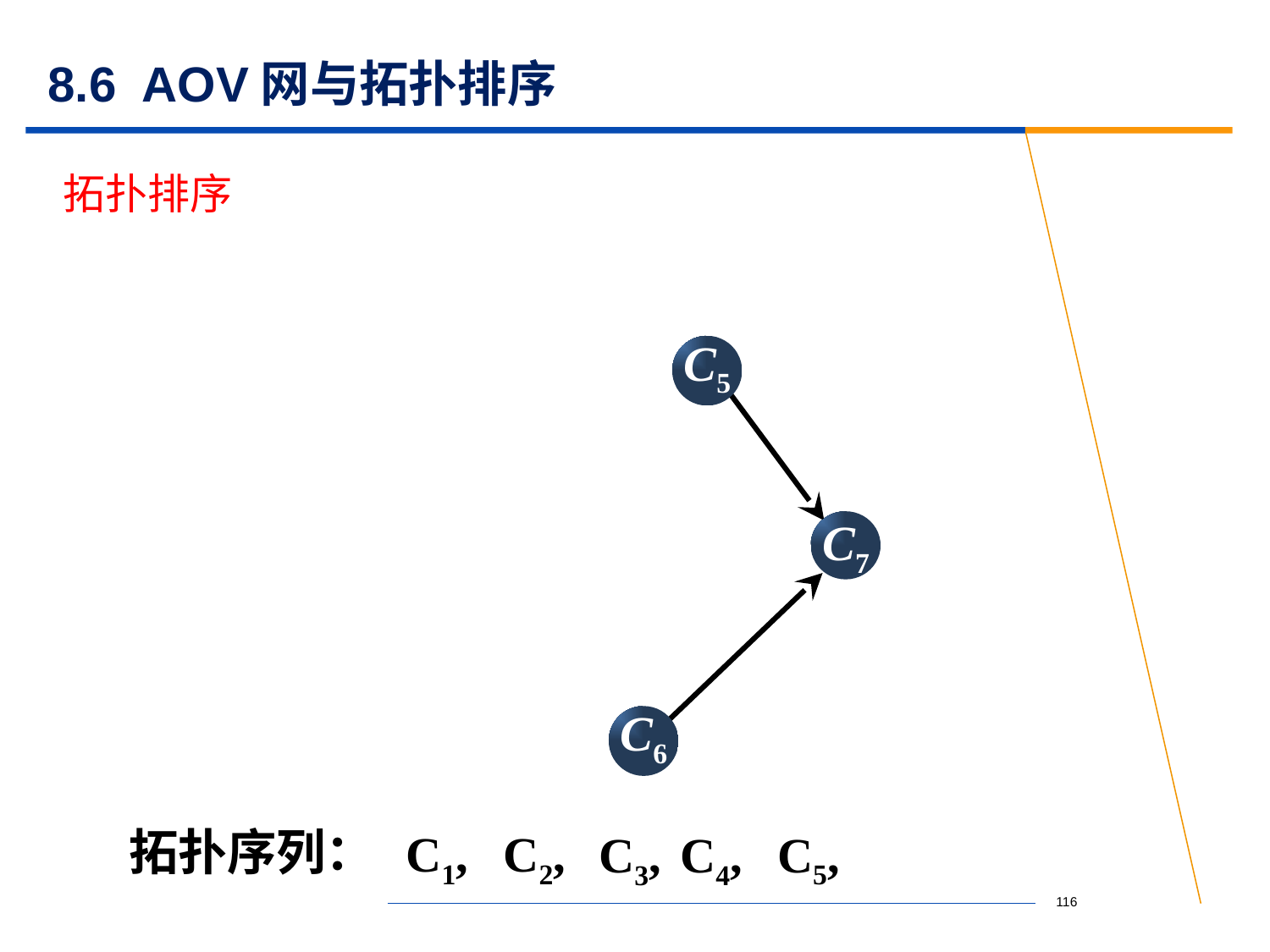

# 8.6  AOV网与拓扑排序
拓扑排序
C5

C7

C6

拓扑序列：
C1,
C2,
C5,
C3,
C4,